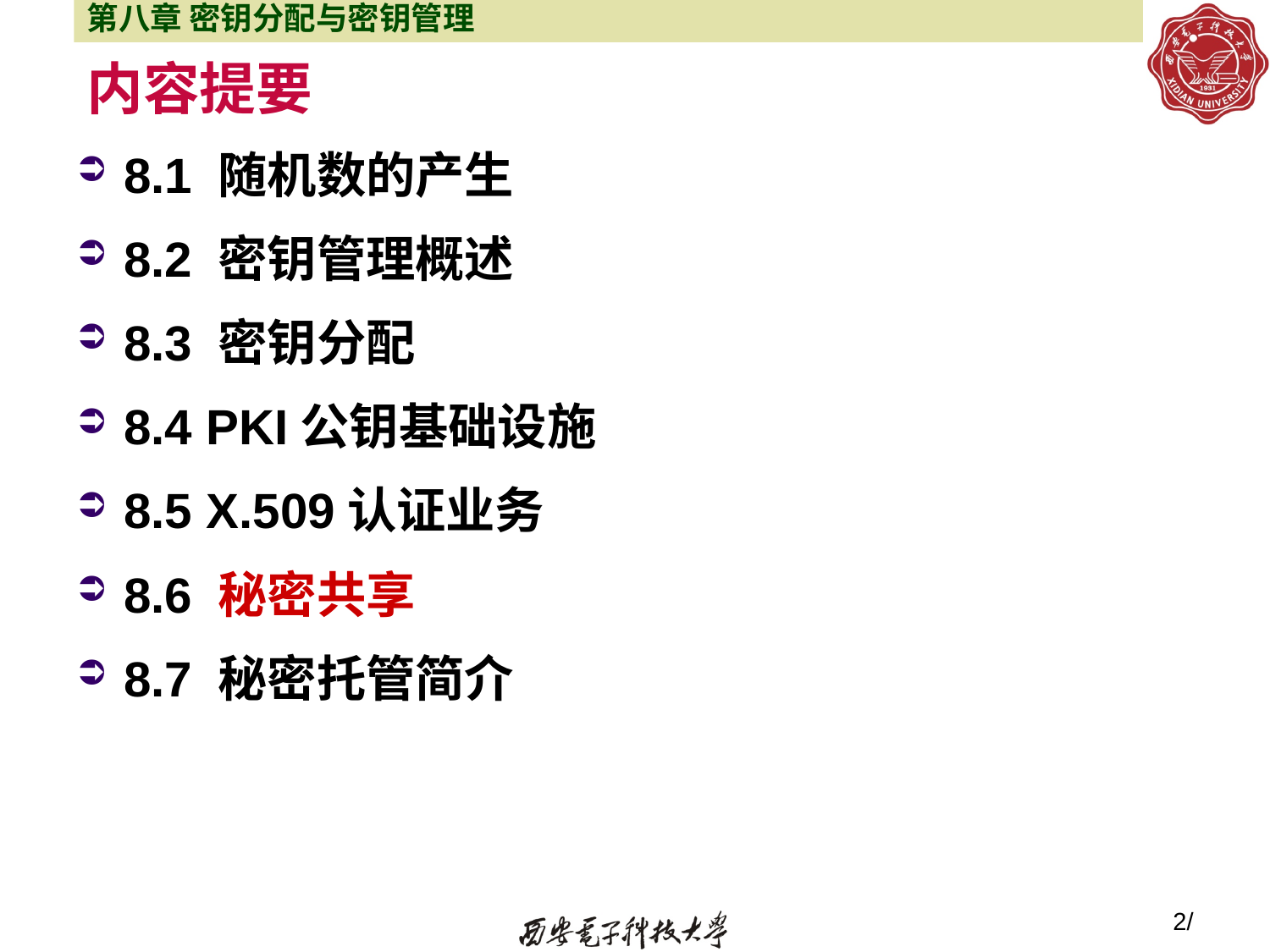

第八章 密钥分配与密钥管理
# 内容提要
8.1 随机数的产生
8.2 密钥管理概述
8.3 密钥分配
8.4 PKI公钥基础设施
8.5 X.509认证业务
8.6 秘密共享
8.7 秘密托管简介
2/